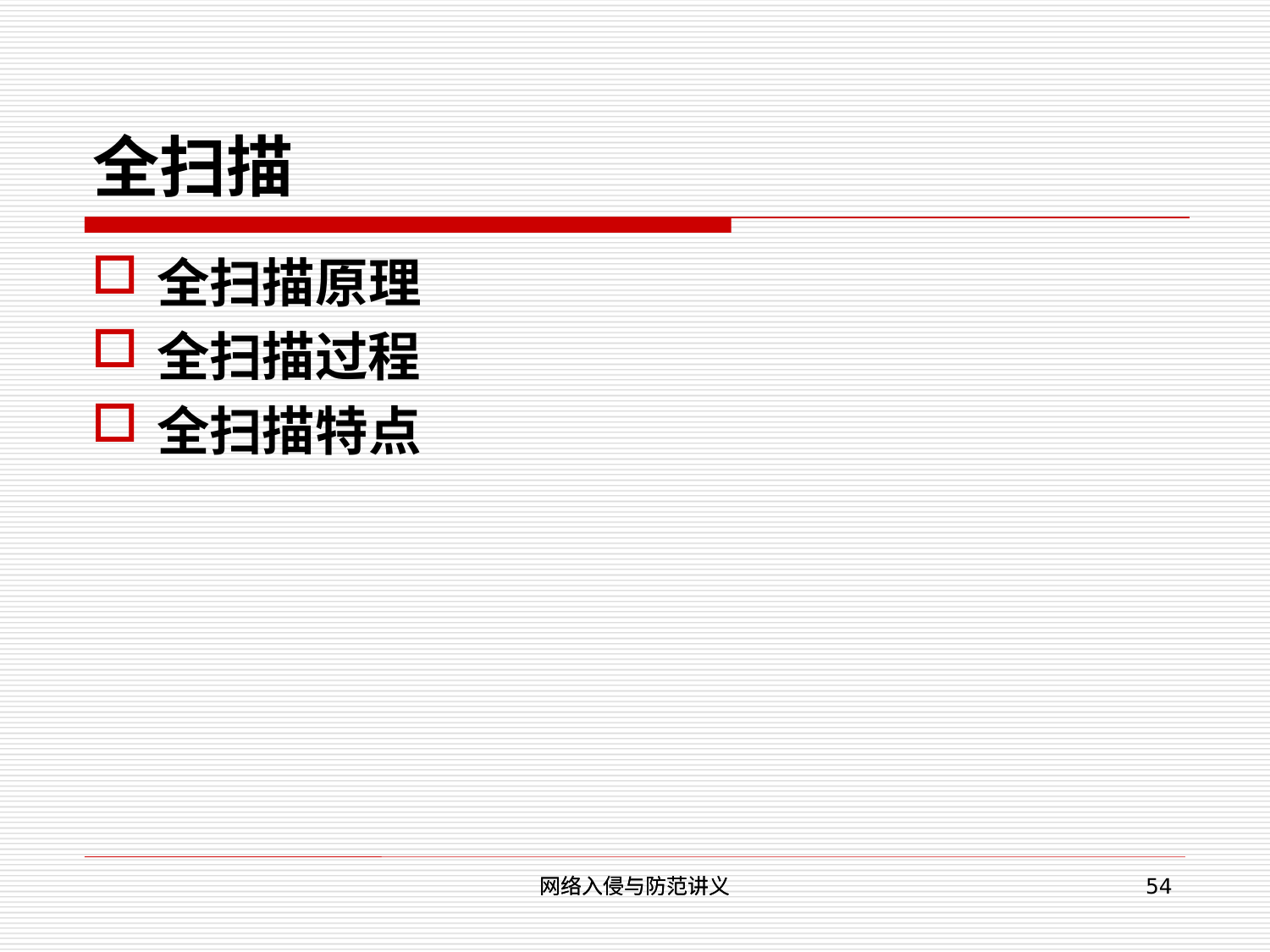

# 全扫描
全扫描原理
全扫描过程
全扫描特点

网络入侵与防范讲义
网络入侵与防范讲义
54
54